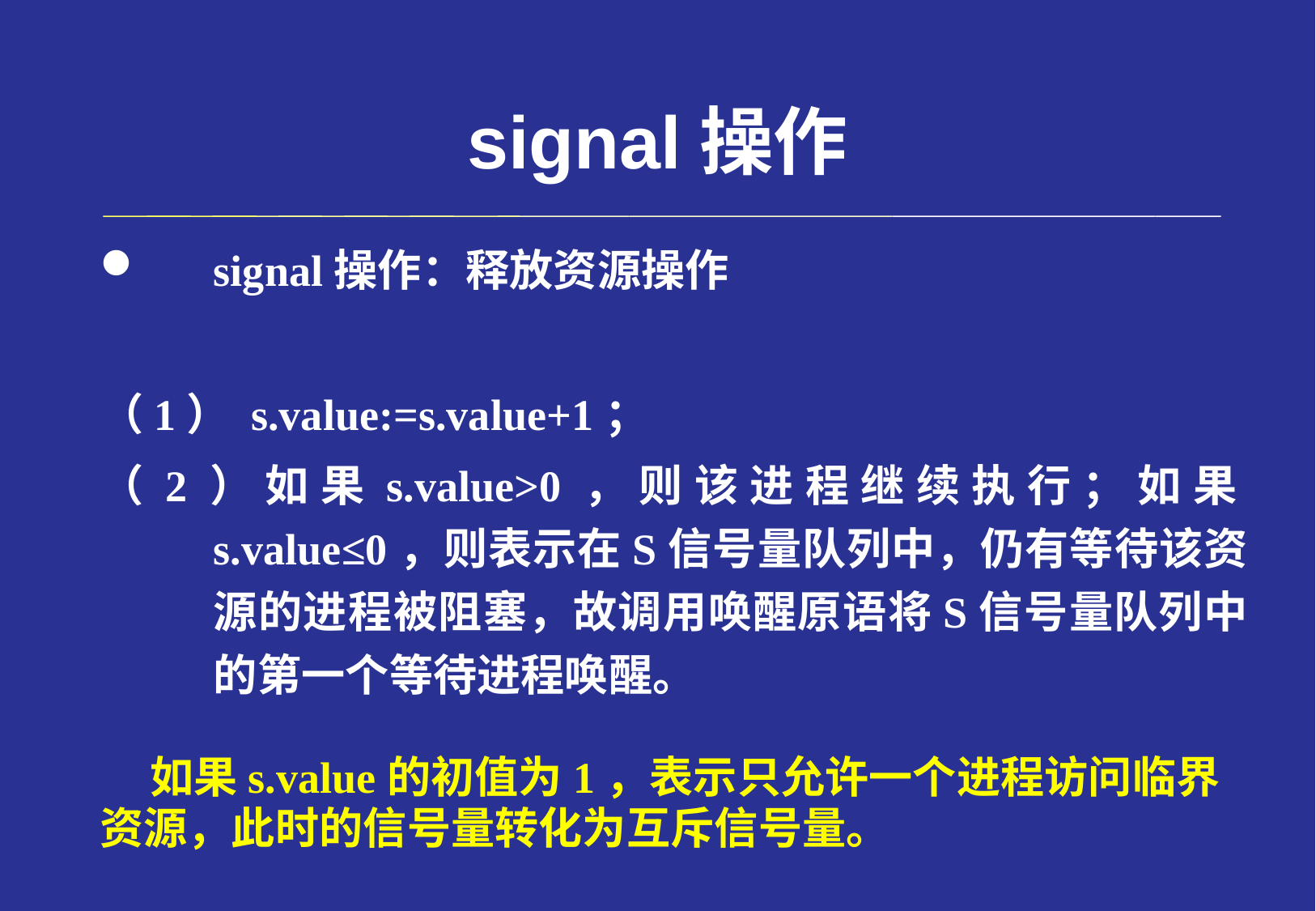

# signal操作
signal操作：释放资源操作

（1） s.value:=s.value+1；
（2）如果s.value>0，则该进程继续执行；如果s.value≤0，则表示在S信号量队列中，仍有等待该资源的进程被阻塞，故调用唤醒原语将S信号量队列中的第一个等待进程唤醒。

    如果s.value的初值为1，表示只允许一个进程访问临界
资源，此时的信号量转化为互斥信号量。